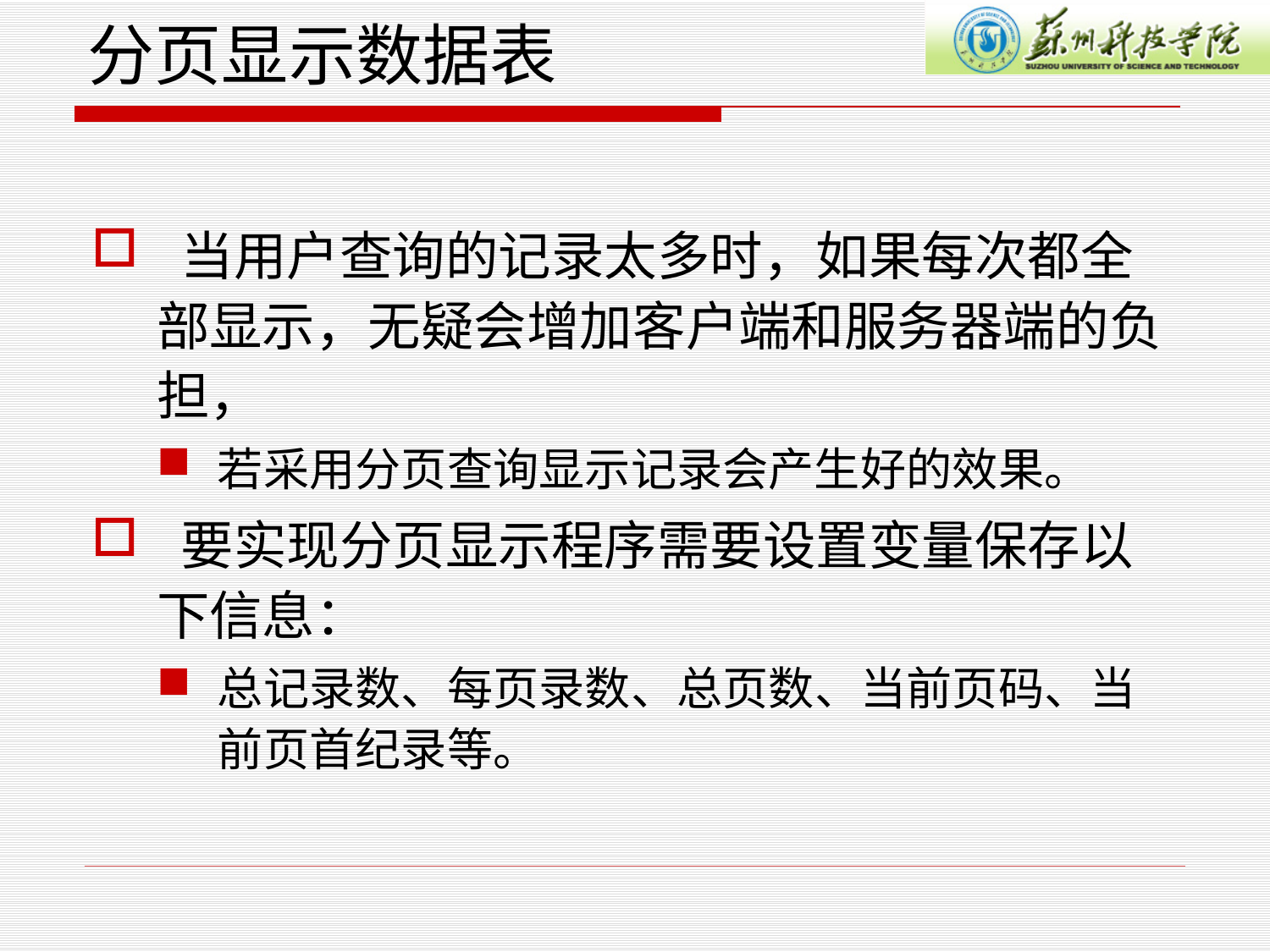

# 分页显示数据表

 当用户查询的记录太多时，如果每次都全部显示，无疑会增加客户端和服务器端的负担，
若采用分页查询显示记录会产生好的效果。
 要实现分页显示程序需要设置变量保存以下信息：
总记录数、每页录数、总页数、当前页码、当前页首纪录等。